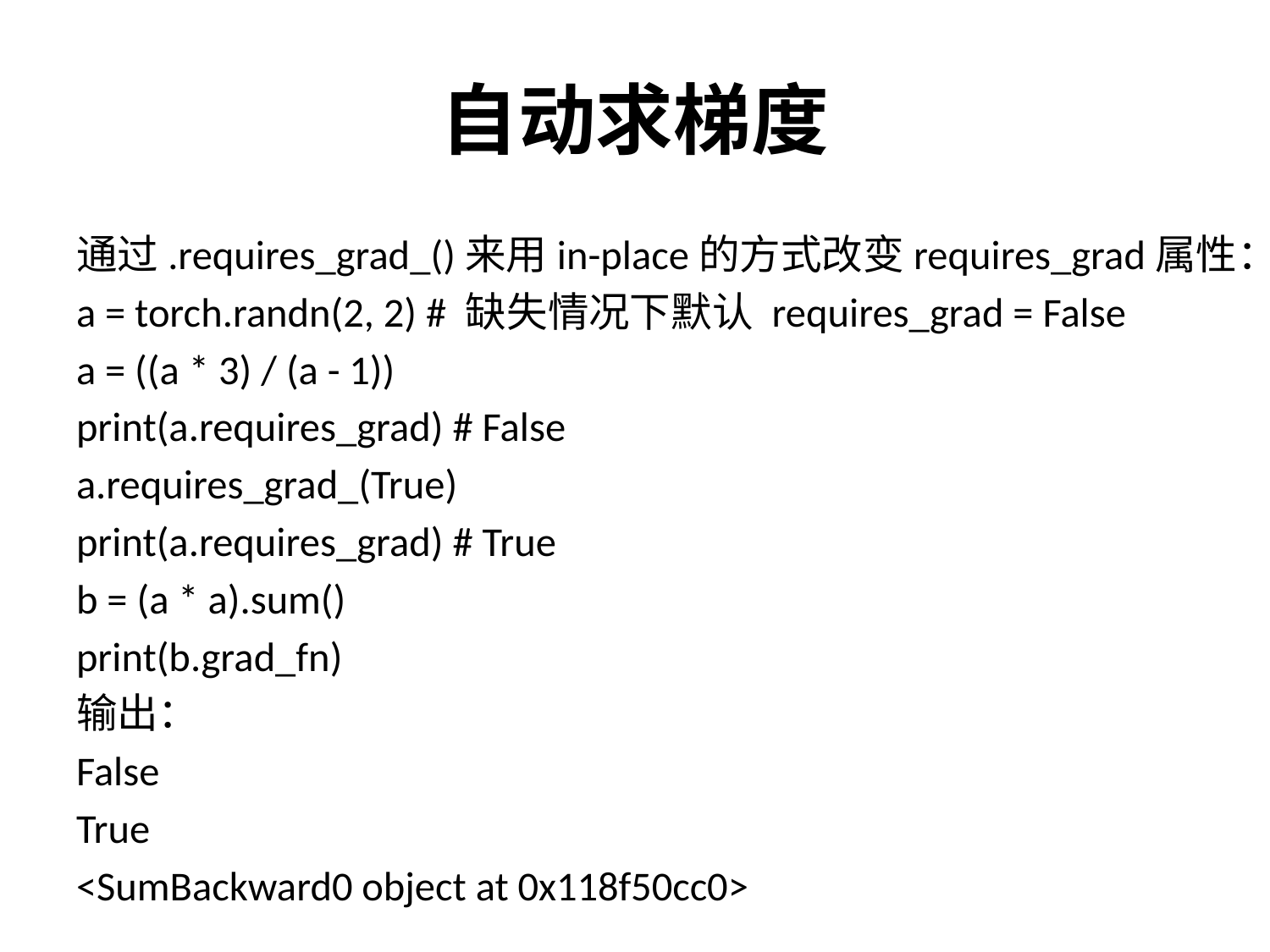

# 自动求梯度
通过.requires_grad_()来用in-place的方式改变requires_grad属性：
a = torch.randn(2, 2) # 缺失情况下默认 requires_grad = False
a = ((a * 3) / (a - 1))
print(a.requires_grad) # False
a.requires_grad_(True)
print(a.requires_grad) # True
b = (a * a).sum()
print(b.grad_fn)
输出：
False
True
<SumBackward0 object at 0x118f50cc0>